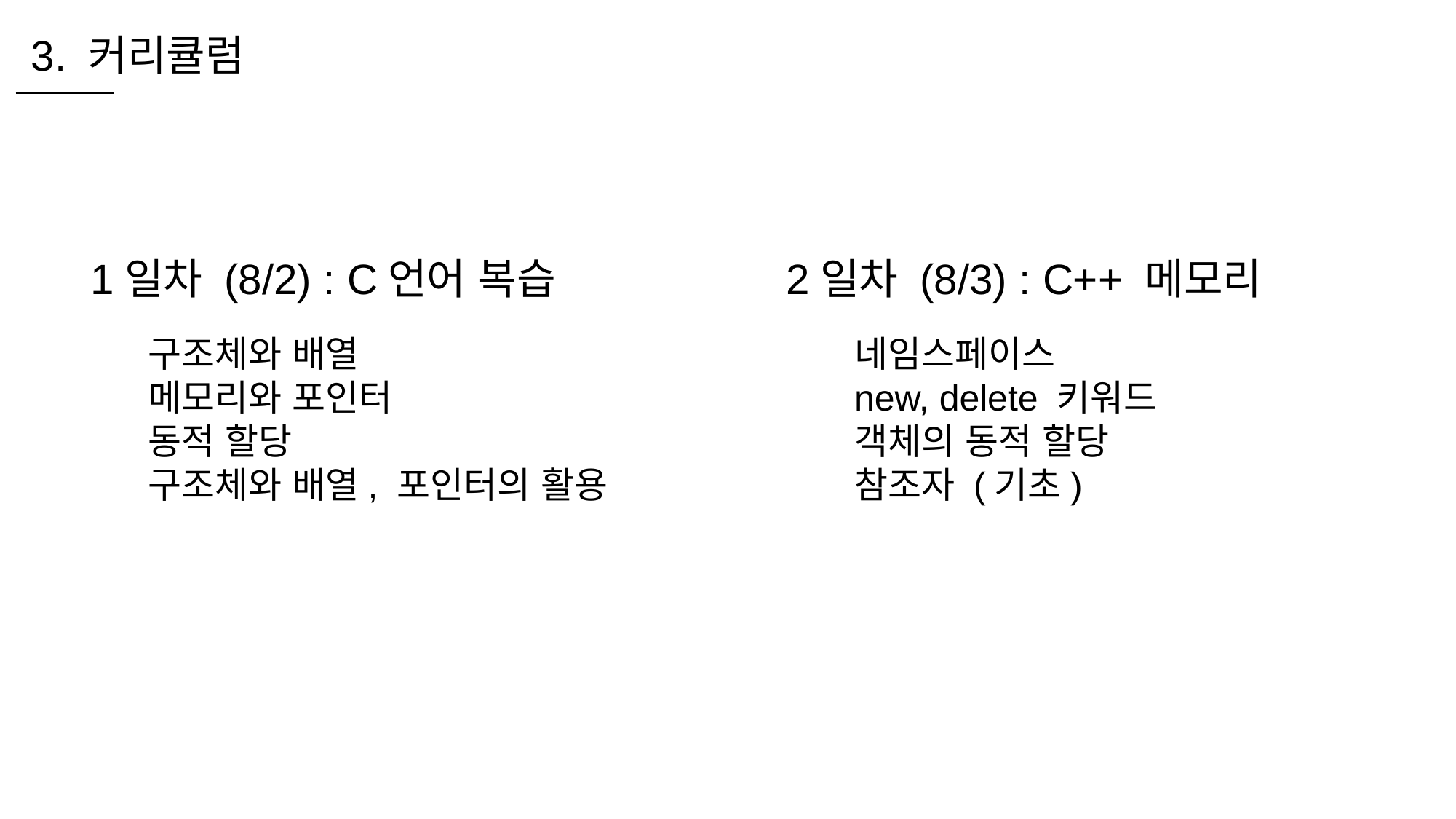

3. 커리큘럼
1일차 (8/2) : C언어 복습
2일차 (8/3) : C++ 메모리
구조체와 배열
메모리와 포인터
동적 할당
구조체와 배열, 포인터의 활용
네임스페이스
new, delete 키워드
객체의 동적 할당
참조자 (기초)